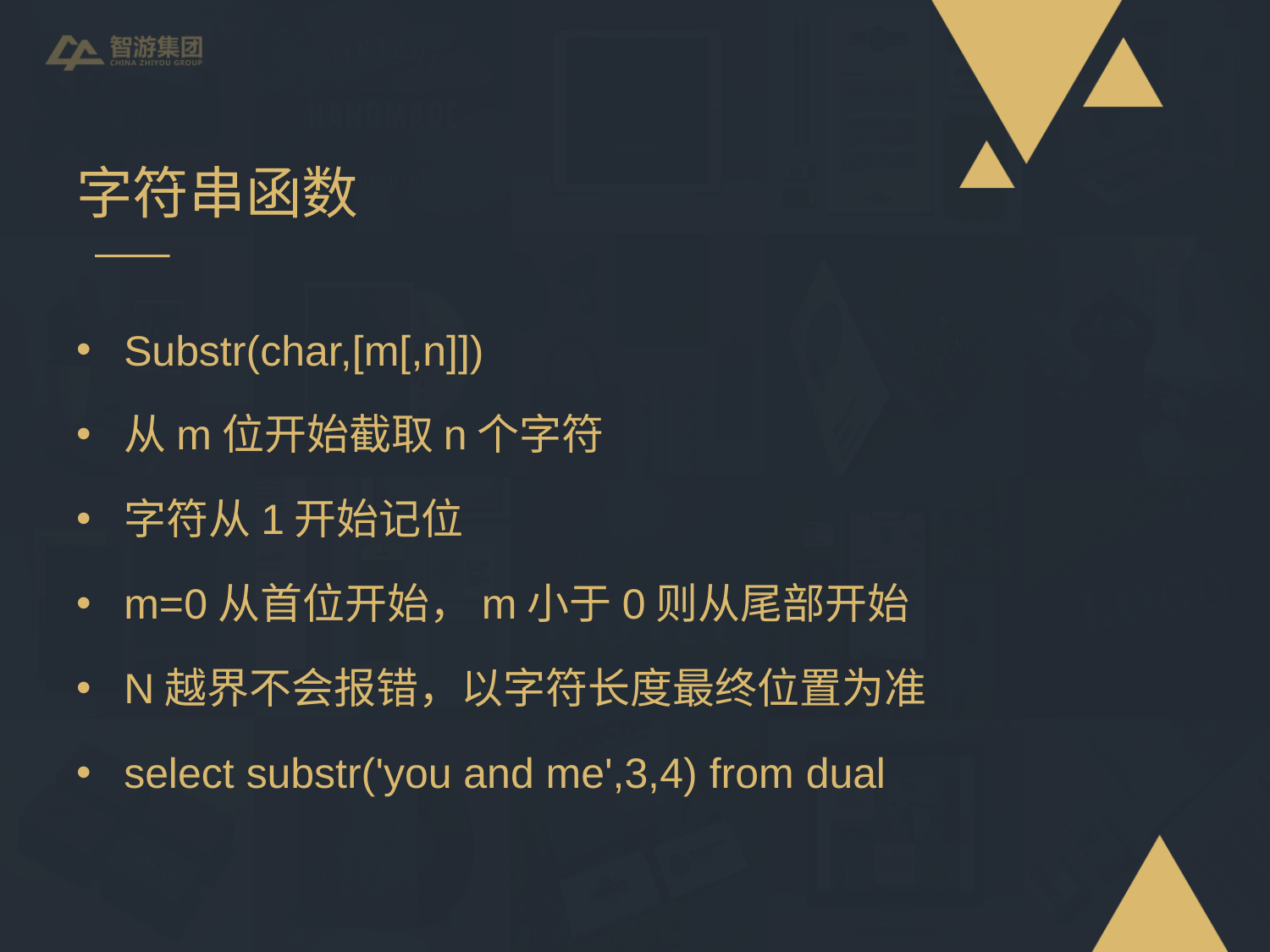

# 字符串函数
Substr(char,[m[,n]])
从m位开始截取n个字符
字符从1开始记位
m=0从首位开始，m小于0则从尾部开始
N越界不会报错，以字符长度最终位置为准
select substr('you and me',3,4) from dual